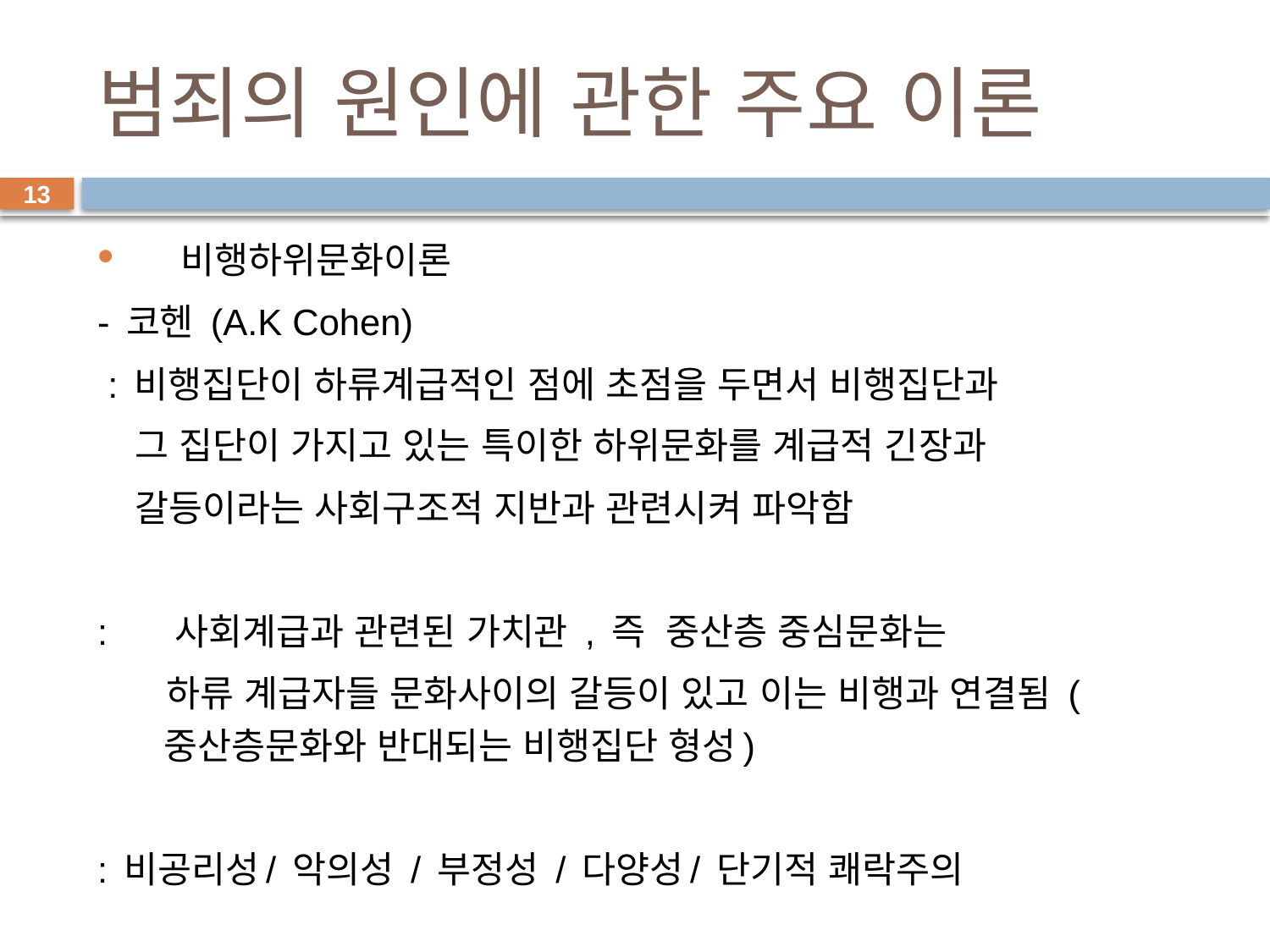

# 범죄의 원인에 관한 주요 이론
13
 비행하위문화이론
- 코헨 (A.K Cohen)
 : 비행집단이 하류계급적인 점에 초점을 두면서 비행집단과
   그 집단이 가지고 있는 특이한 하위문화를 계급적 긴장과
   갈등이라는 사회구조적 지반과 관련시켜 파악함

:      사회계급과 관련된 가치관 , 즉  중산층 중심문화는
      하류 계급자들 문화사이의 갈등이 있고 이는 비행과 연결됨 (중산층문화와 반대되는 비행집단 형성)

: 비공리성/ 악의성 / 부정성 / 다양성/ 단기적 쾌락주의